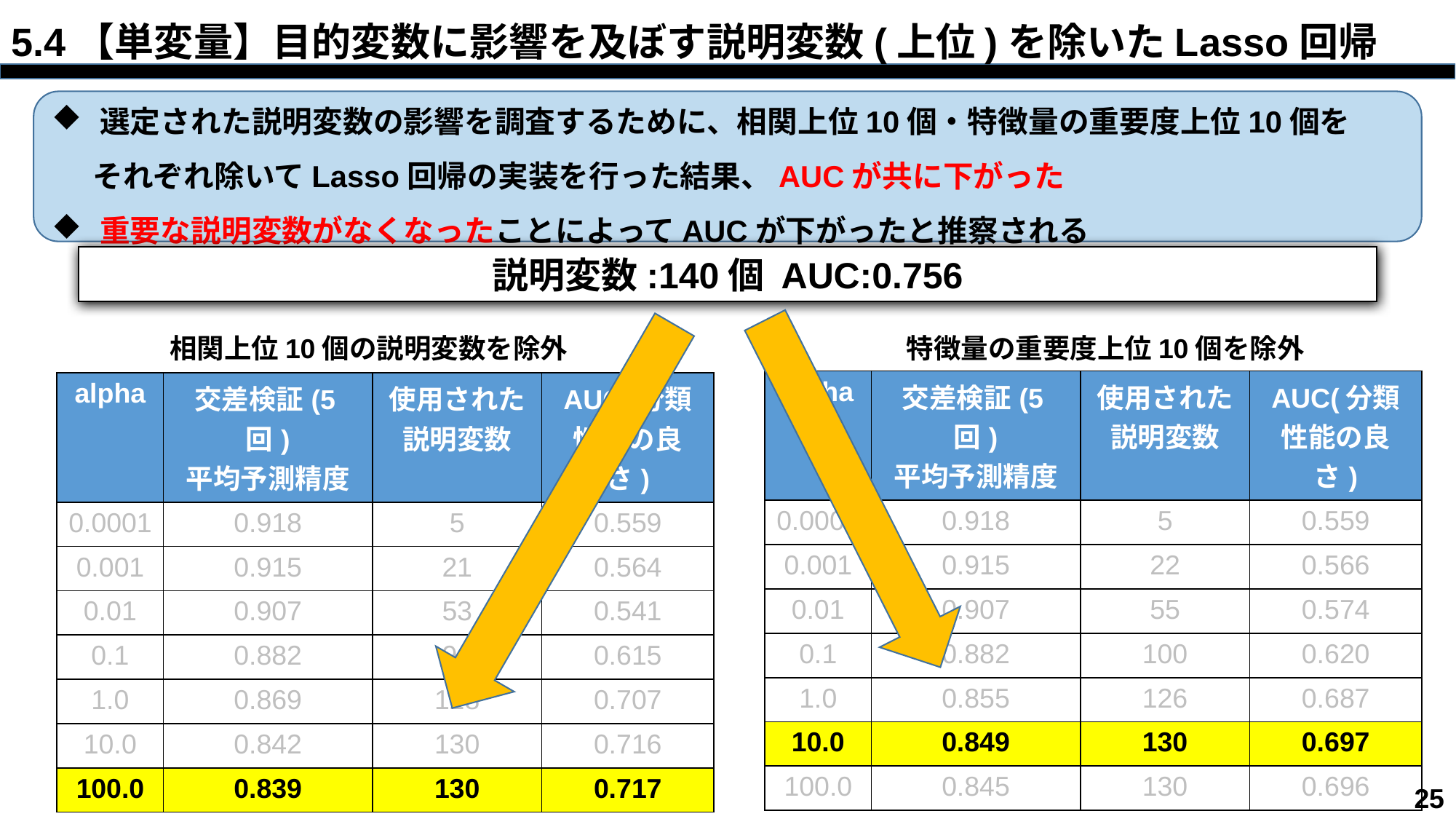

# 5.4【単変量】目的変数に影響を及ぼす説明変数(上位)を除いたLasso回帰
 選定された説明変数の影響を調査するために、相関上位10個・特徴量の重要度上位10個を
 それぞれ除いてLasso回帰の実装を行った結果、AUCが共に下がった
 重要な説明変数がなくなったことによってAUCが下がったと推察される

説明変数:140個 AUC:0.756

相関上位10個の説明変数を除外
特徴量の重要度上位10個を除外
| alpha | 交差検証(5回) 平均予測精度 | 使用された 説明変数 | AUC(分類性能の良さ) |
| --- | --- | --- | --- |
| 0.0001 | 0.918 | 5 | 0.559 |
| 0.001 | 0.915 | 22 | 0.566 |
| 0.01 | 0.907 | 55 | 0.574 |
| 0.1 | 0.882 | 100 | 0.620 |
| 1.0 | 0.855 | 126 | 0.687 |
| 10.0 | 0.849 | 130 | 0.697 |
| 100.0 | 0.845 | 130 | 0.696 |
| alpha | 交差検証(5回) 平均予測精度 | 使用された 説明変数 | AUC(分類性能の良さ) |
| --- | --- | --- | --- |
| 0.0001 | 0.918 | 5 | 0.559 |
| 0.001 | 0.915 | 21 | 0.564 |
| 0.01 | 0.907 | 53 | 0.541 |
| 0.1 | 0.882 | 96 | 0.615 |
| 1.0 | 0.869 | 128 | 0.707 |
| 10.0 | 0.842 | 130 | 0.716 |
| 100.0 | 0.839 | 130 | 0.717 |
25